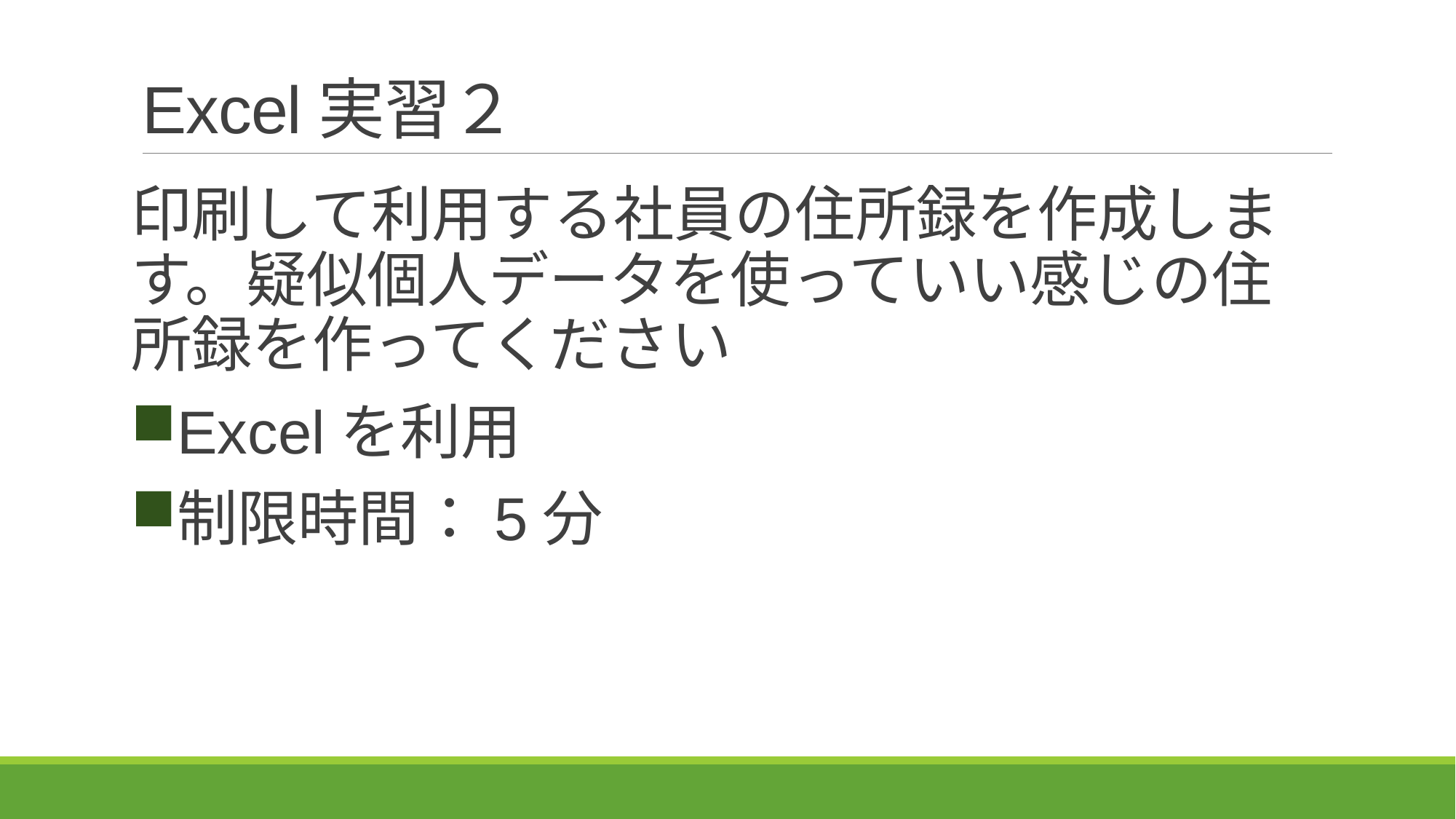

# Excel実習２
印刷して利用する社員の住所録を作成します。疑似個人データを使っていい感じの住所録を作ってください
Excelを利用
制限時間：5分